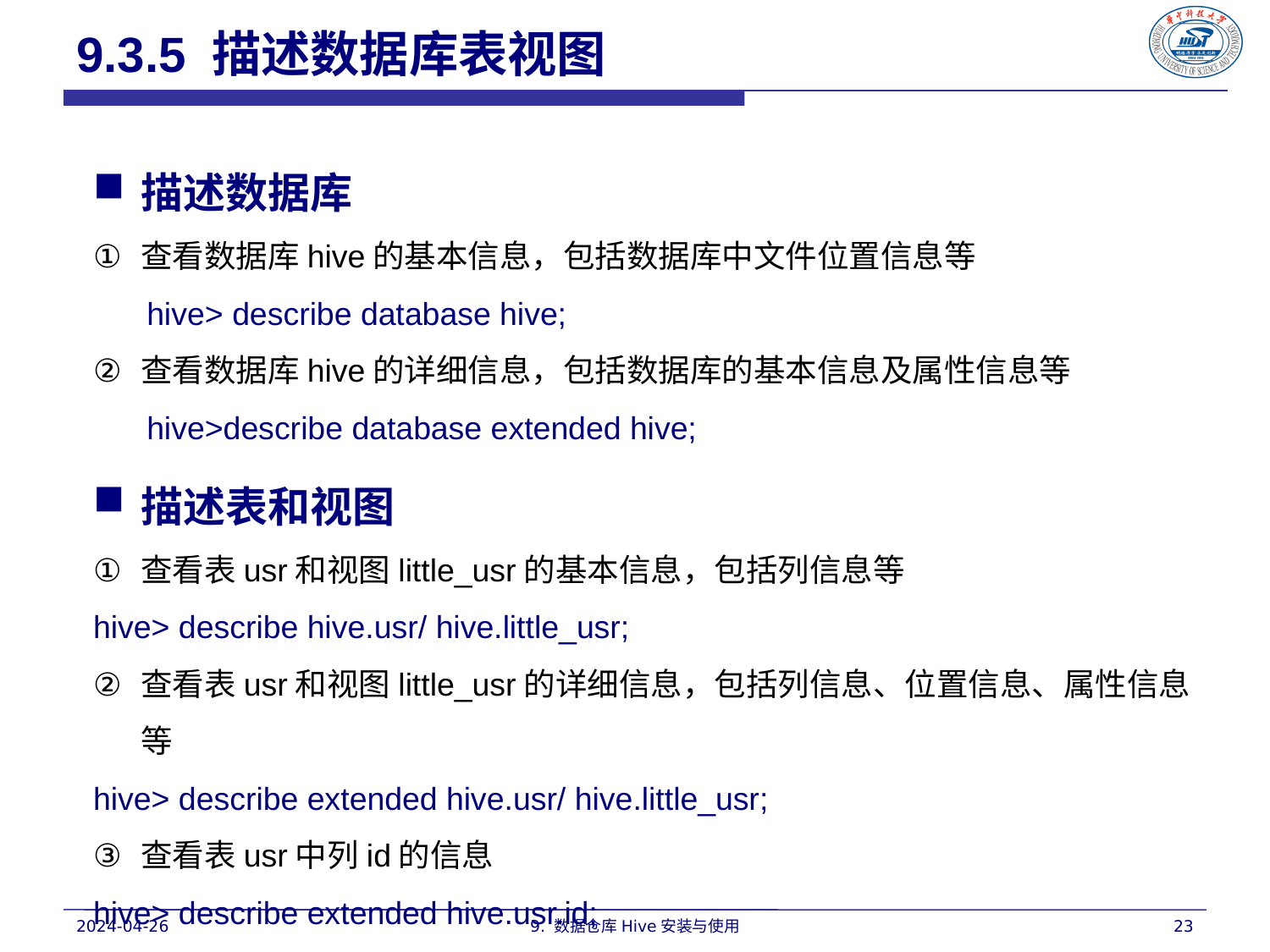

9.3.5 描述数据库表视图
描述数据库
查看数据库hive的基本信息，包括数据库中文件位置信息等
      hive> describe database hive;
查看数据库hive的详细信息，包括数据库的基本信息及属性信息等
      hive>describe database extended hive;
描述表和视图
查看表usr和视图little_usr的基本信息，包括列信息等
hive> describe hive.usr/ hive.little_usr;
查看表usr和视图little_usr的详细信息，包括列信息、位置信息、属性信息等
hive> describe extended hive.usr/ hive.little_usr;
查看表usr中列id的信息
hive> describe extended hive.usr.id;
2024-04-26
9. 数据仓库Hive安装与使用
23